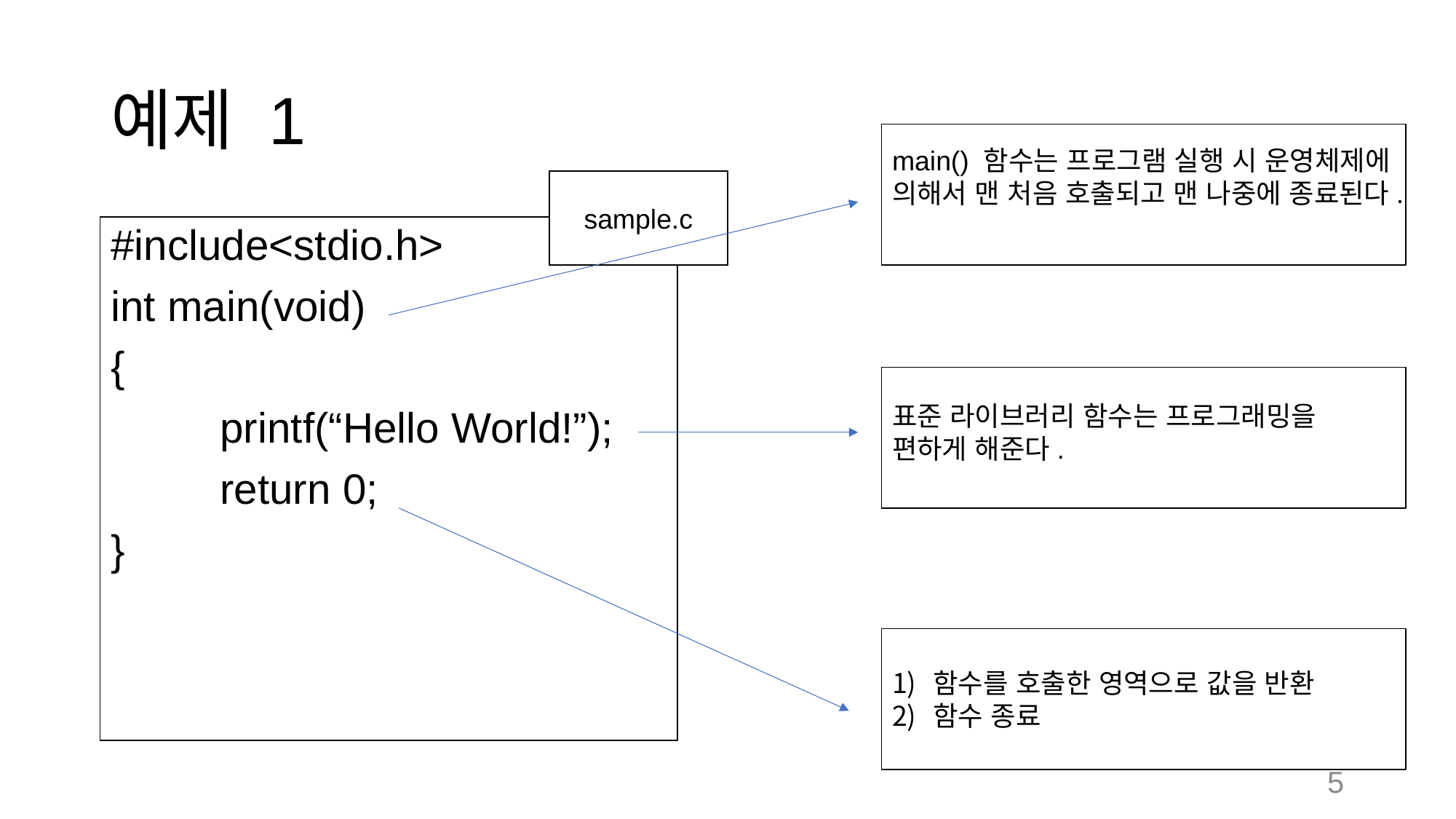

# 예제 1

main() 함수는 프로그램 실행 시 운영체제에 의해서 맨 처음 호출되고 맨 나중에 종료된다.
sample.c

#include<stdio.h>
int main(void)
{
 	printf(“Hello World!”);
	return 0;
}

표준 라이브러리 함수는 프로그래밍을 편하게 해준다.

함수를 호출한 영역으로 값을 반환
함수 종료
5